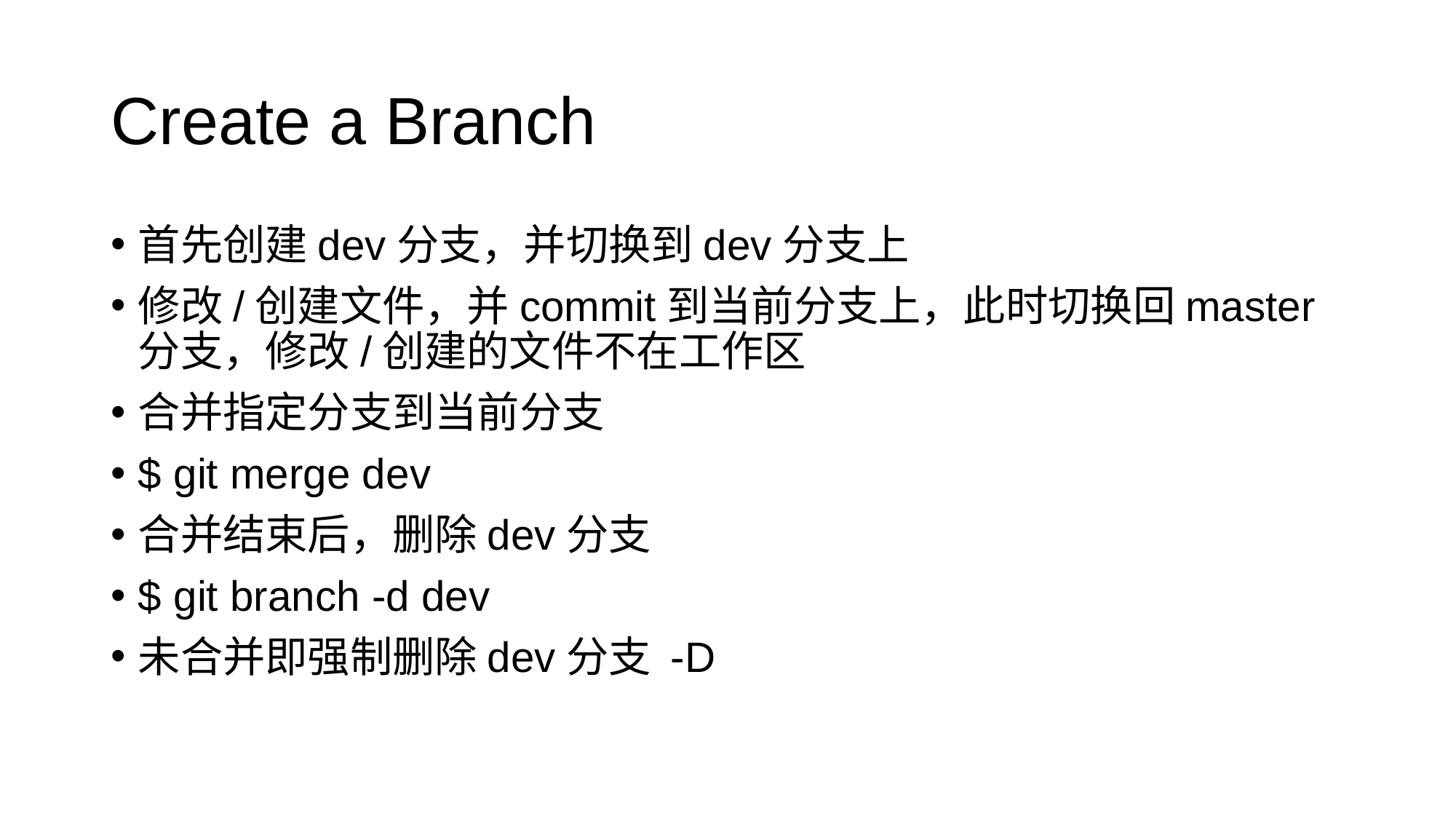

# Create a Branch
首先创建dev分支，并切换到dev分支上
修改/创建文件，并commit到当前分支上，此时切换回master分支，修改/创建的文件不在工作区
合并指定分支到当前分支
$ git merge dev
合并结束后，删除dev分支
$ git branch -d dev
未合并即强制删除dev分支 -D